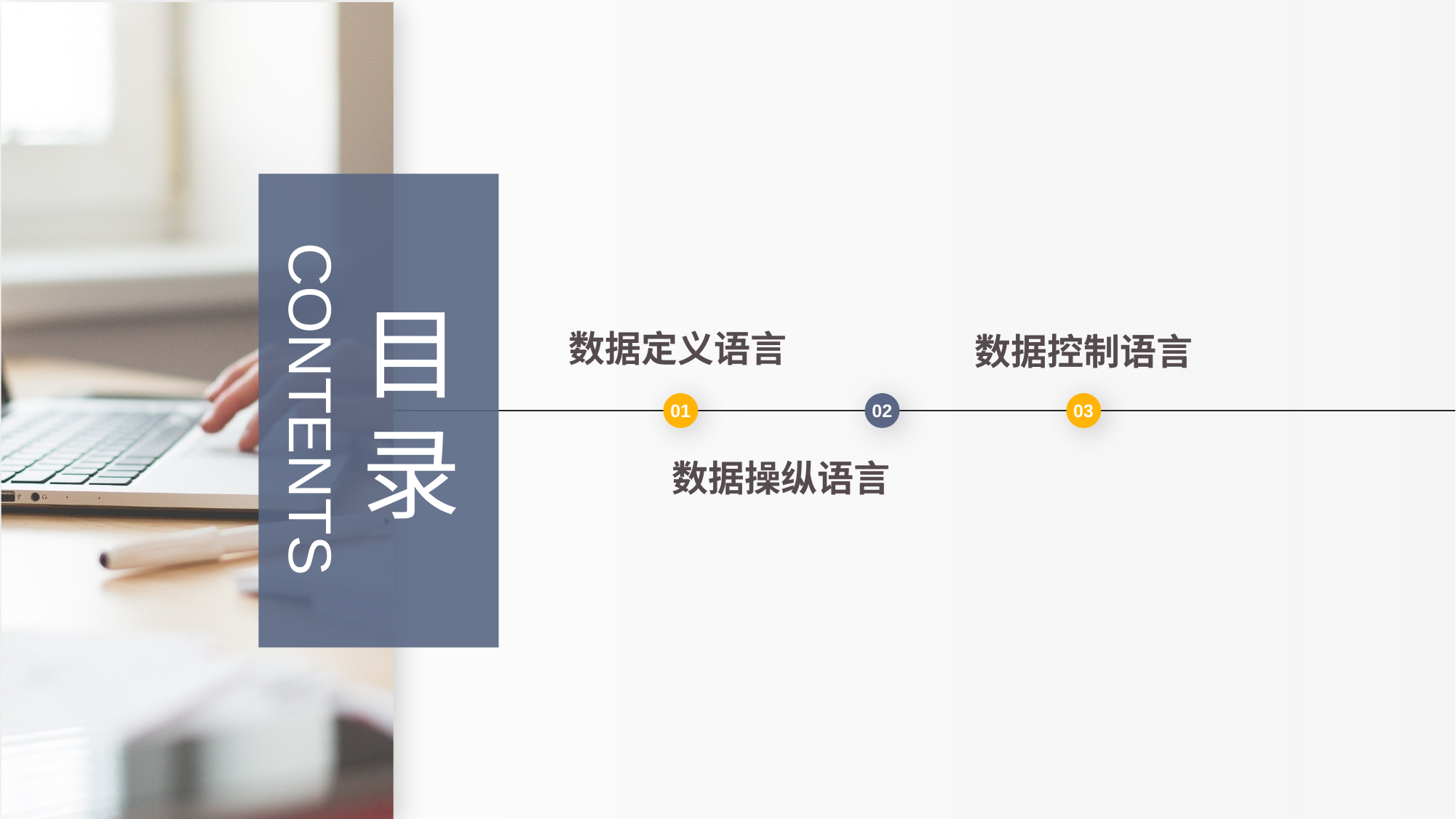

目
录
数据控制语言
03
数据定义语言
01
contents
02
数据操纵语言